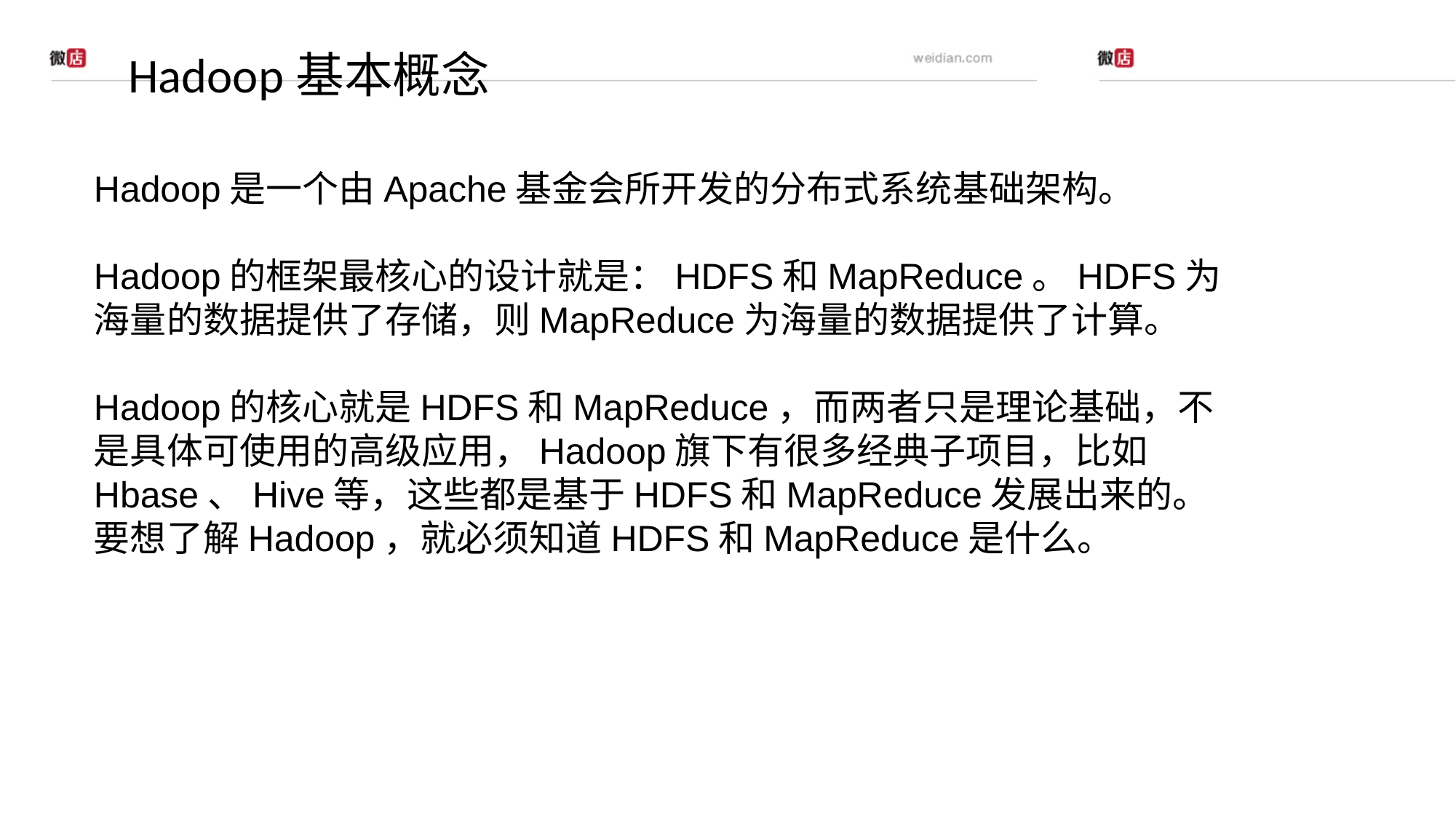

# Hadoop基本概念
Hadoop是一个由Apache基金会所开发的分布式系统基础架构。

Hadoop的框架最核心的设计就是：HDFS和MapReduce。HDFS为海量的数据提供了存储，则MapReduce为海量的数据提供了计算。

Hadoop的核心就是HDFS和MapReduce，而两者只是理论基础，不是具体可使用的高级应用，Hadoop旗下有很多经典子项目，比如Hbase、Hive等，这些都是基于HDFS和MapReduce发展出来的。要想了解Hadoop，就必须知道HDFS和MapReduce是什么。